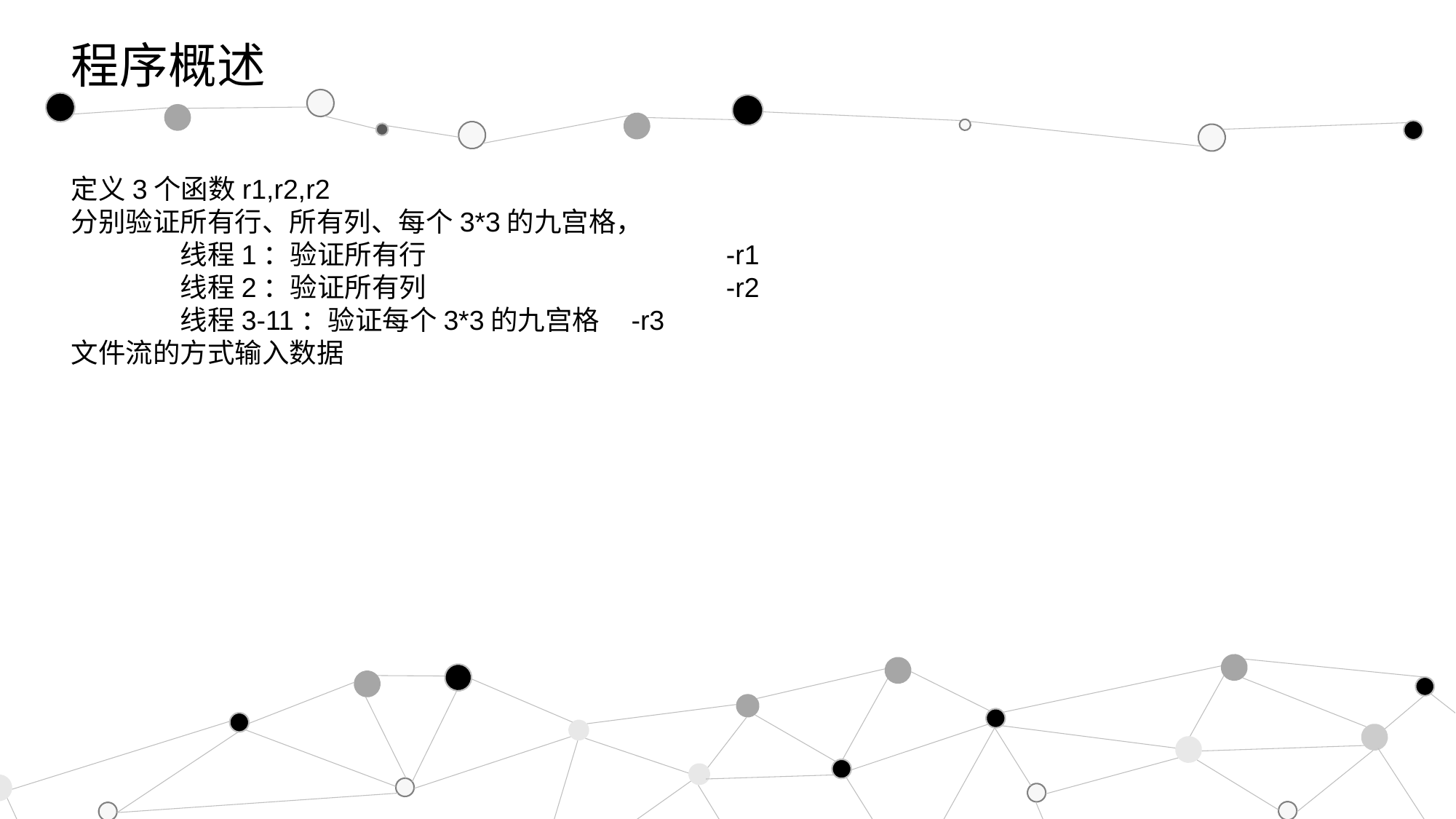

程序概述

定义3个函数r1,r2,r2
分别验证所有行、所有列、每个3*3的九宫格，
	线程1：验证所有行			-r1
	线程2：验证所有列			-r2
	线程3-11：验证每个3*3的九宫格    -r3
文件流的方式输入数据